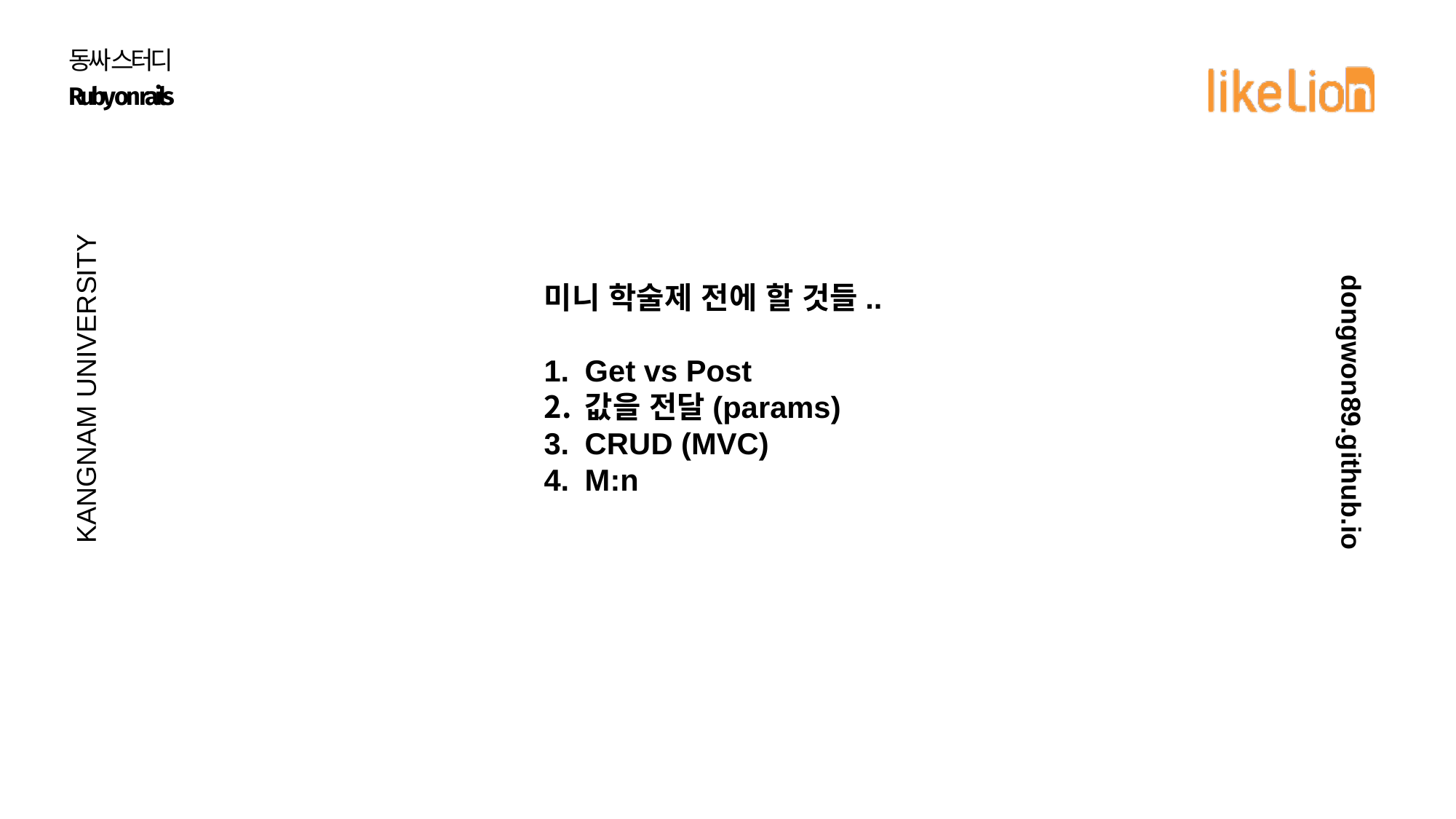

동싸 스터디
Ruby on rails

KANGNAM UNIVERSITY
미니 학술제 전에 할 것들..

Get vs Post
값을 전달(params)
CRUD (MVC)
M:n

dongwon89.github.io